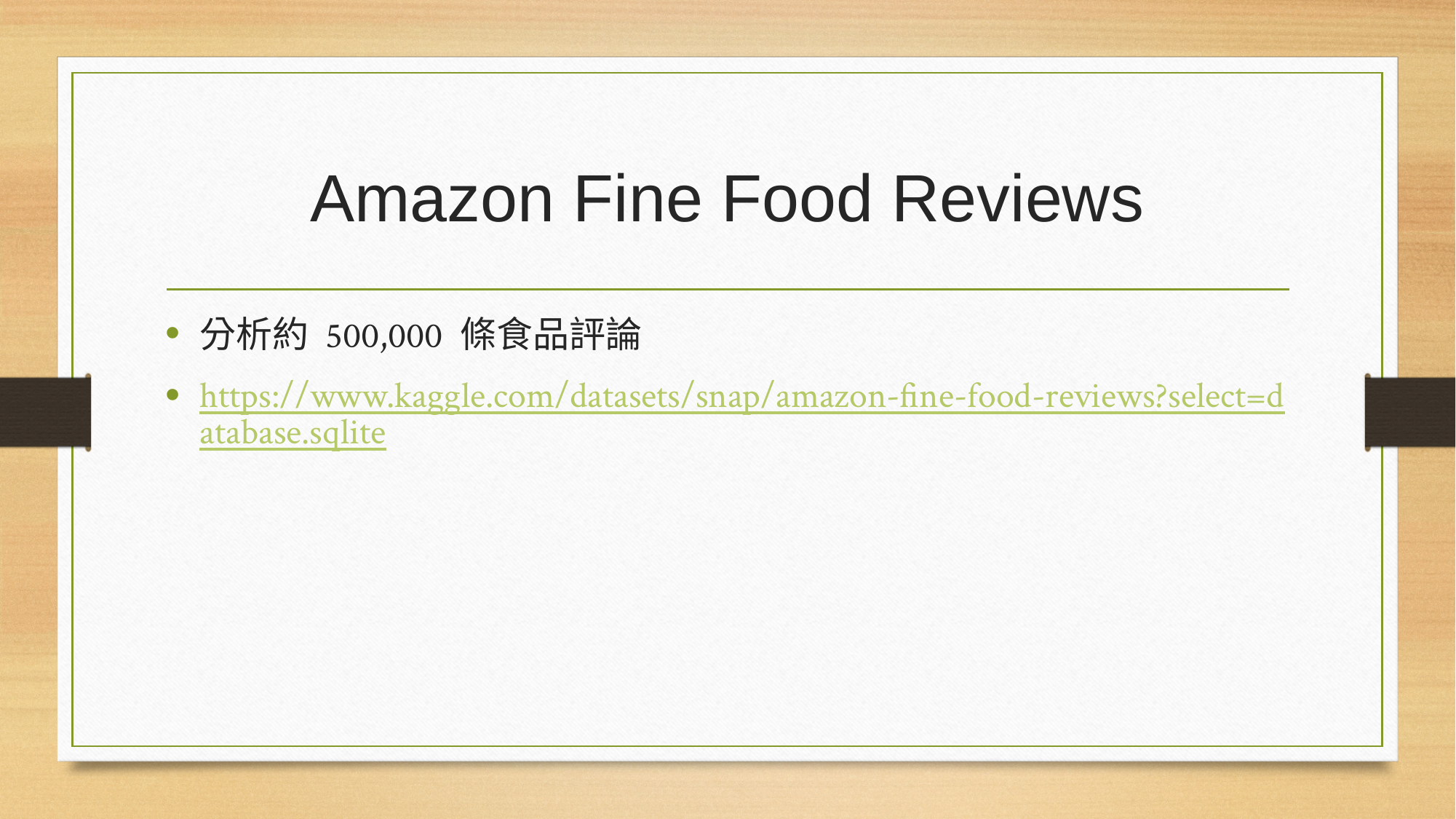

# Amazon Fine Food Reviews
分析約 500,000 條食品評論
https://www.kaggle.com/datasets/snap/amazon-fine-food-reviews?select=database.sqlite